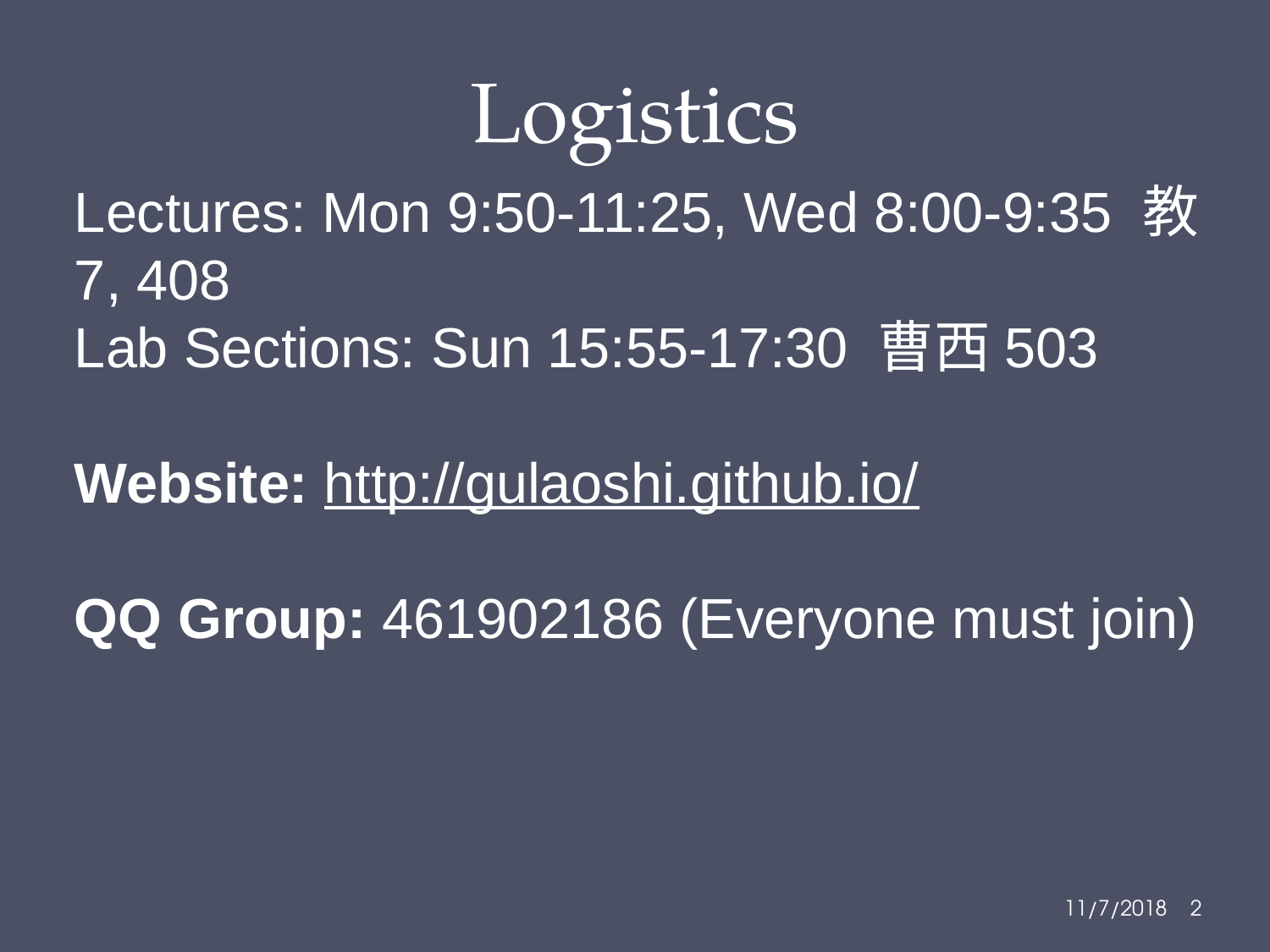

# Logistics
Lectures: Mon 9:50-11:25, Wed 8:00-9:35 教7, 408
Lab Sections: Sun 15:55-17:30 曹西503

Website: http://gulaoshi.github.io/

QQ Group: 461902186 (Everyone must join)

11/7/2018
2